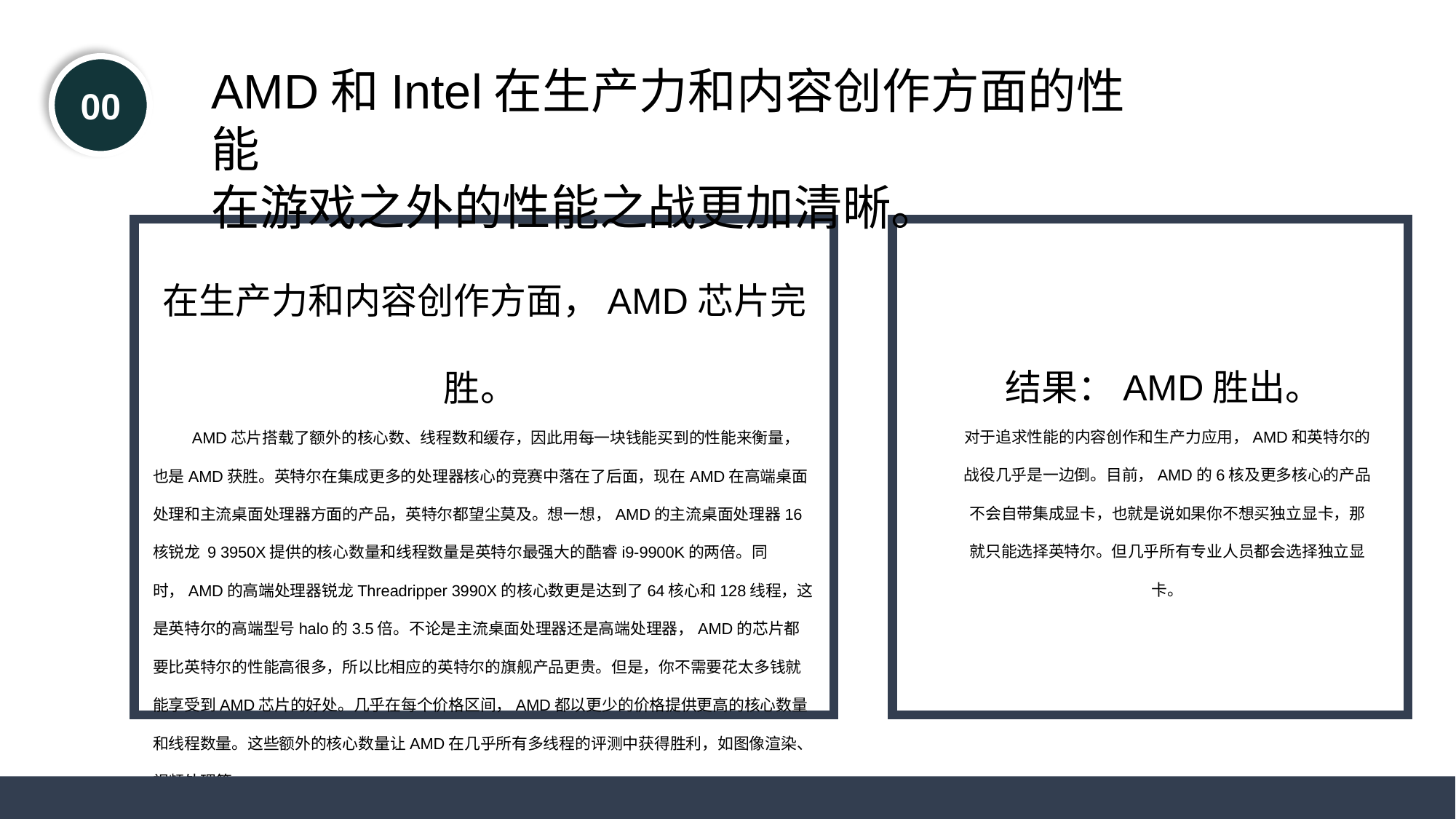

AMD和Intel在生产力和内容创作方面的性能
在游戏之外的性能之战更加清晰。
00

在生产力和内容创作方面，AMD芯片完胜。
         AMD芯片搭载了额外的核心数、线程数和缓存，因此用每一块钱能买到的性能来衡量，也是AMD获胜。英特尔在集成更多的处理器核心的竞赛中落在了后面，现在AMD在高端桌面处理和主流桌面处理器方面的产品，英特尔都望尘莫及。想一想，AMD的主流桌面处理器16核锐龙 9 3950X提供的核心数量和线程数量是英特尔最强大的酷睿i9-9900K的两倍。同时，AMD的高端处理器锐龙Threadripper 3990X的核心数更是达到了64核心和128线程，这是英特尔的高端型号halo的3.5倍。不论是主流桌面处理器还是高端处理器，AMD的芯片都要比英特尔的性能高很多，所以比相应的英特尔的旗舰产品更贵。但是，你不需要花太多钱就能享受到AMD芯片的好处。几乎在每个价格区间，AMD都以更少的价格提供更高的核心数量和线程数量。这些额外的核心数量让AMD在几乎所有多线程的评测中获得胜利，如图像渲染、视频处理等。
结果：AMD胜出。
对于追求性能的内容创作和生产力应用，AMD和英特尔的战役几乎是一边倒。目前，AMD的6核及更多核心的产品不会自带集成显卡，也就是说如果你不想买独立显卡，那就只能选择英特尔。但几乎所有专业人员都会选择独立显卡。